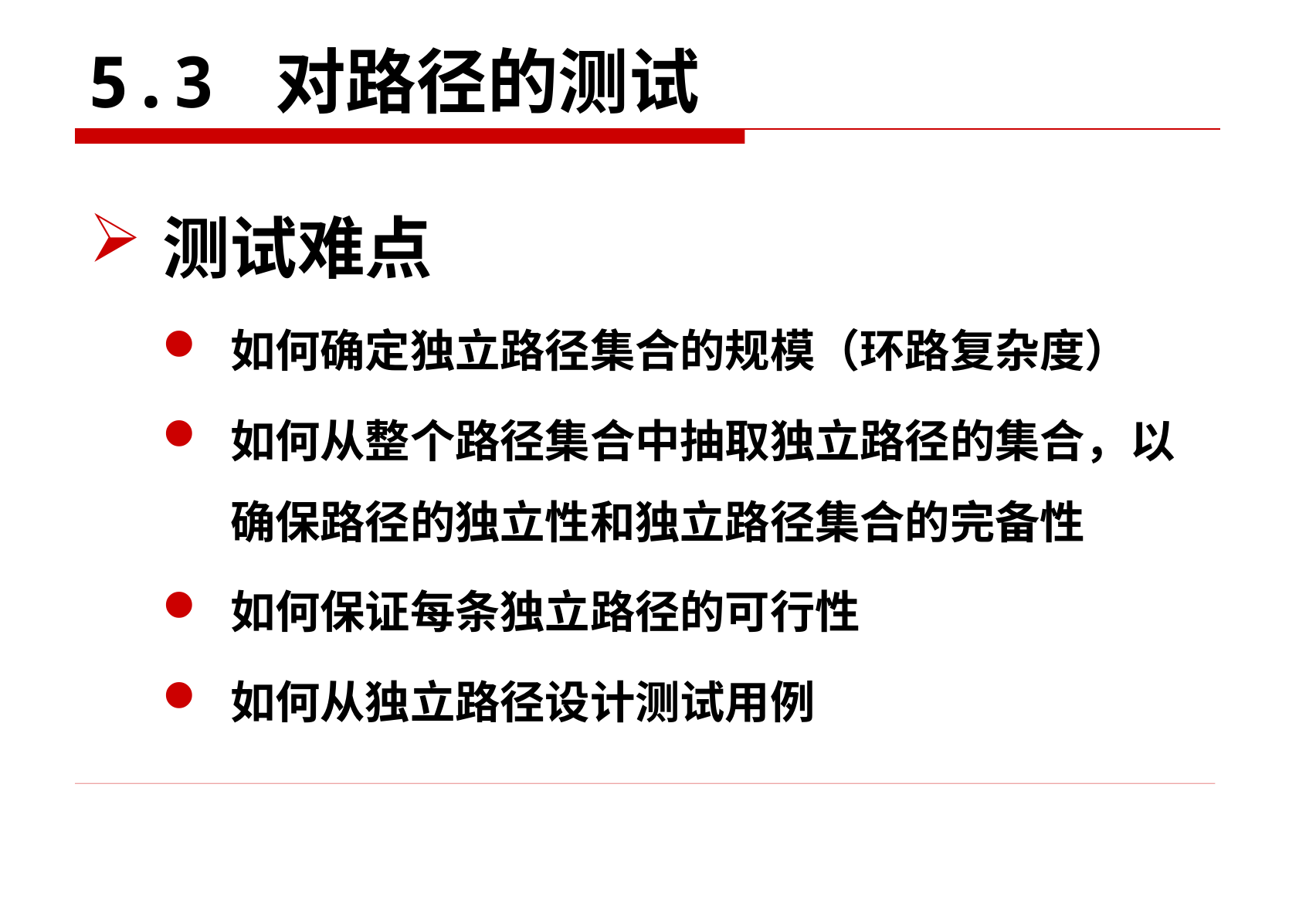

# 5.3 对路径的测试
测试难点
如何确定独立路径集合的规模（环路复杂度）
如何从整个路径集合中抽取独立路径的集合，以确保路径的独立性和独立路径集合的完备性
如何保证每条独立路径的可行性
如何从独立路径设计测试用例